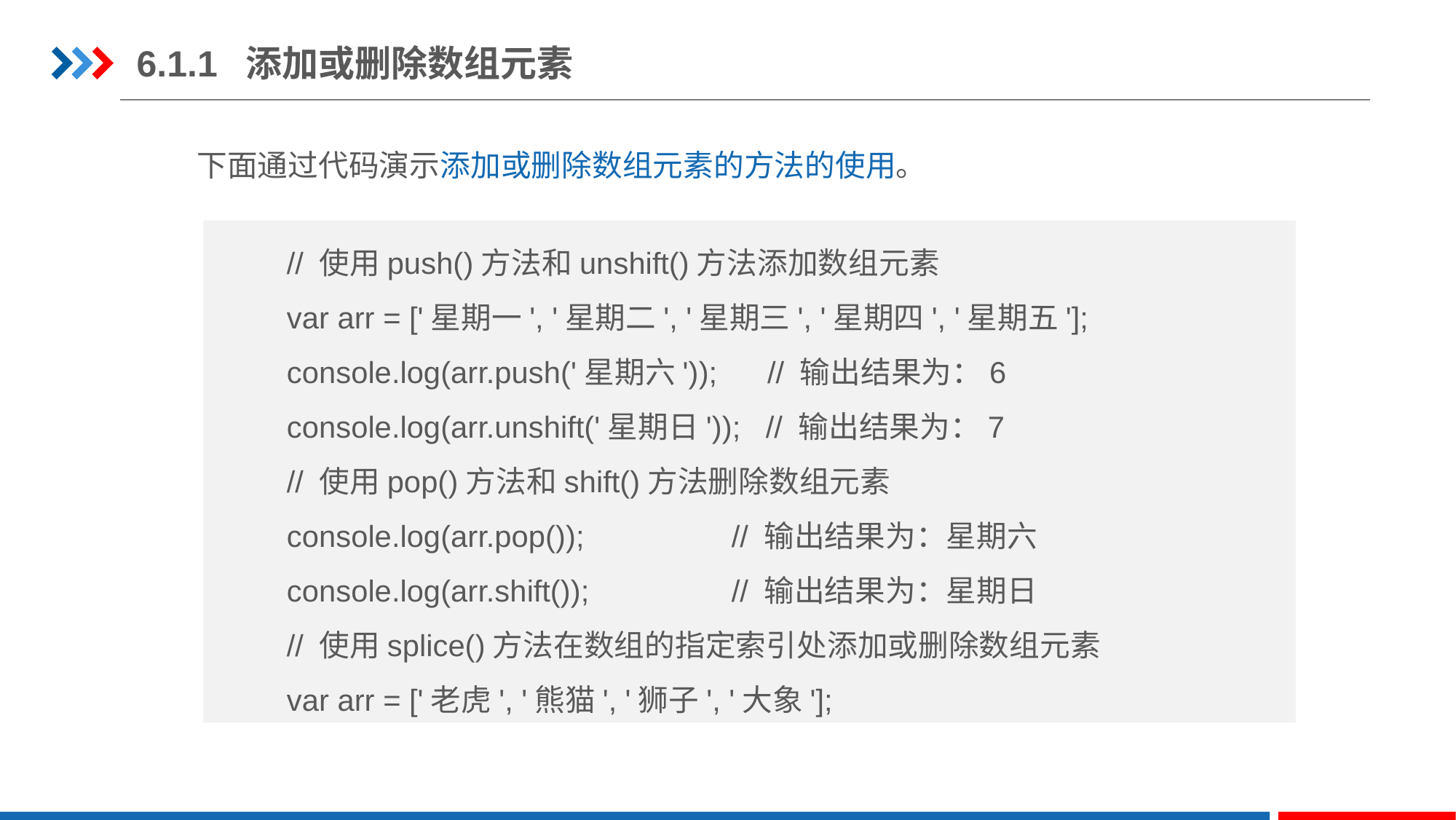

6.1.1	添加或删除数组元素
下面通过代码演示添加或删除数组元素的方法的使用。
// 使用push()方法和unshift()方法添加数组元素
var arr = ['星期一', '星期二', '星期三', '星期四', '星期五'];
console.log(arr.push('星期六'));      // 输出结果为：6
console.log(arr.unshift('星期日'));   // 输出结果为：7
// 使用pop()方法和shift()方法删除数组元素
console.log(arr.pop());   	              // 输出结果为：星期六
console.log(arr.shift()); 	              // 输出结果为：星期日
// 使用splice()方法在数组的指定索引处添加或删除数组元素
var arr = ['老虎', '熊猫', '狮子', '大象'];